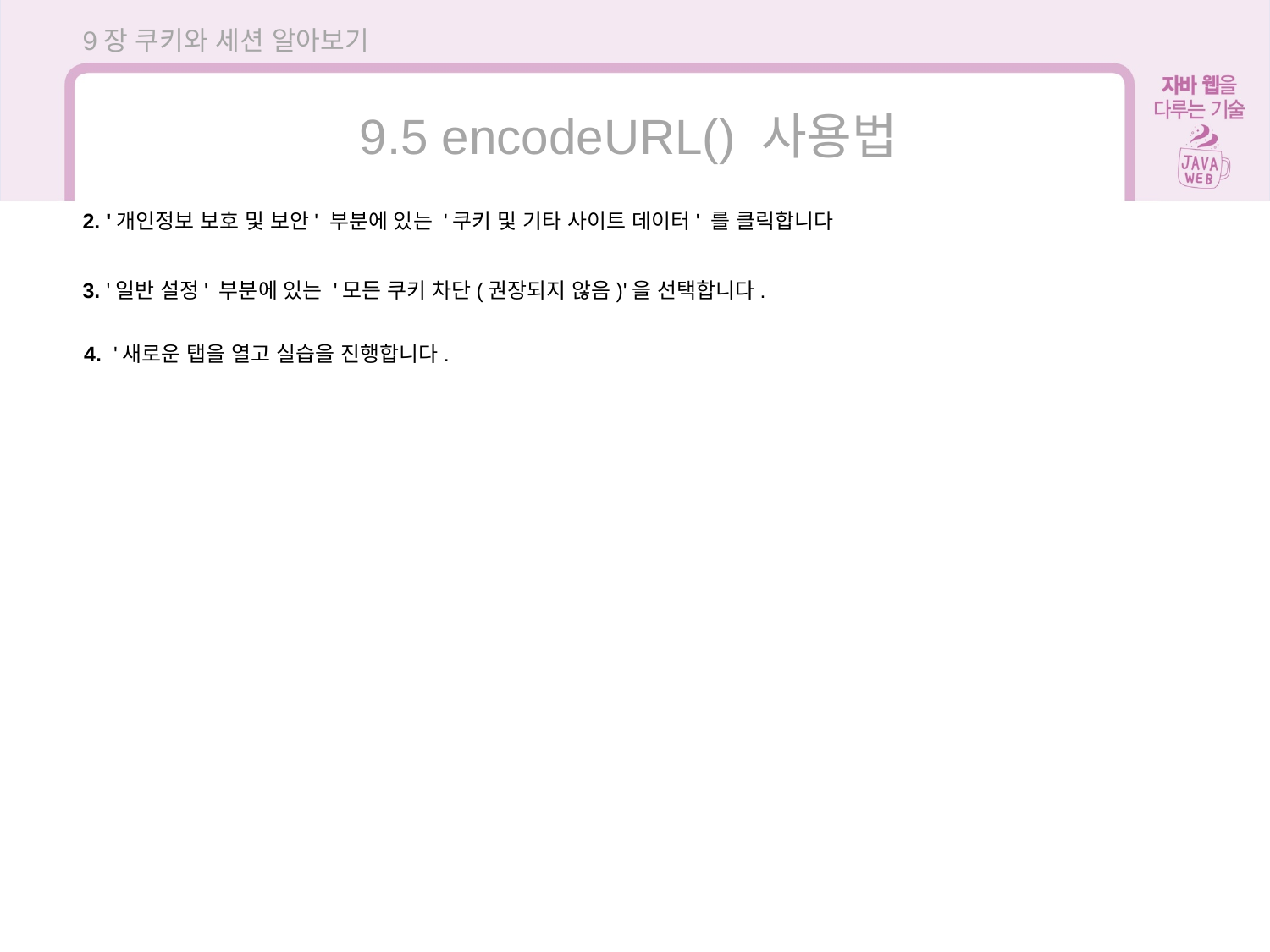

9장 쿠키와 세션 알아보기
9.5 encodeURL() 사용법
2. '개인정보 보호 및 보안' 부분에 있는 '쿠키 및 기타 사이트 데이터' 를 클릭합니다
3. '일반 설정' 부분에 있는 '모든 쿠키 차단(권장되지 않음)'을 선택합니다.
4.  '새로운 탭을 열고 실습을 진행합니다.